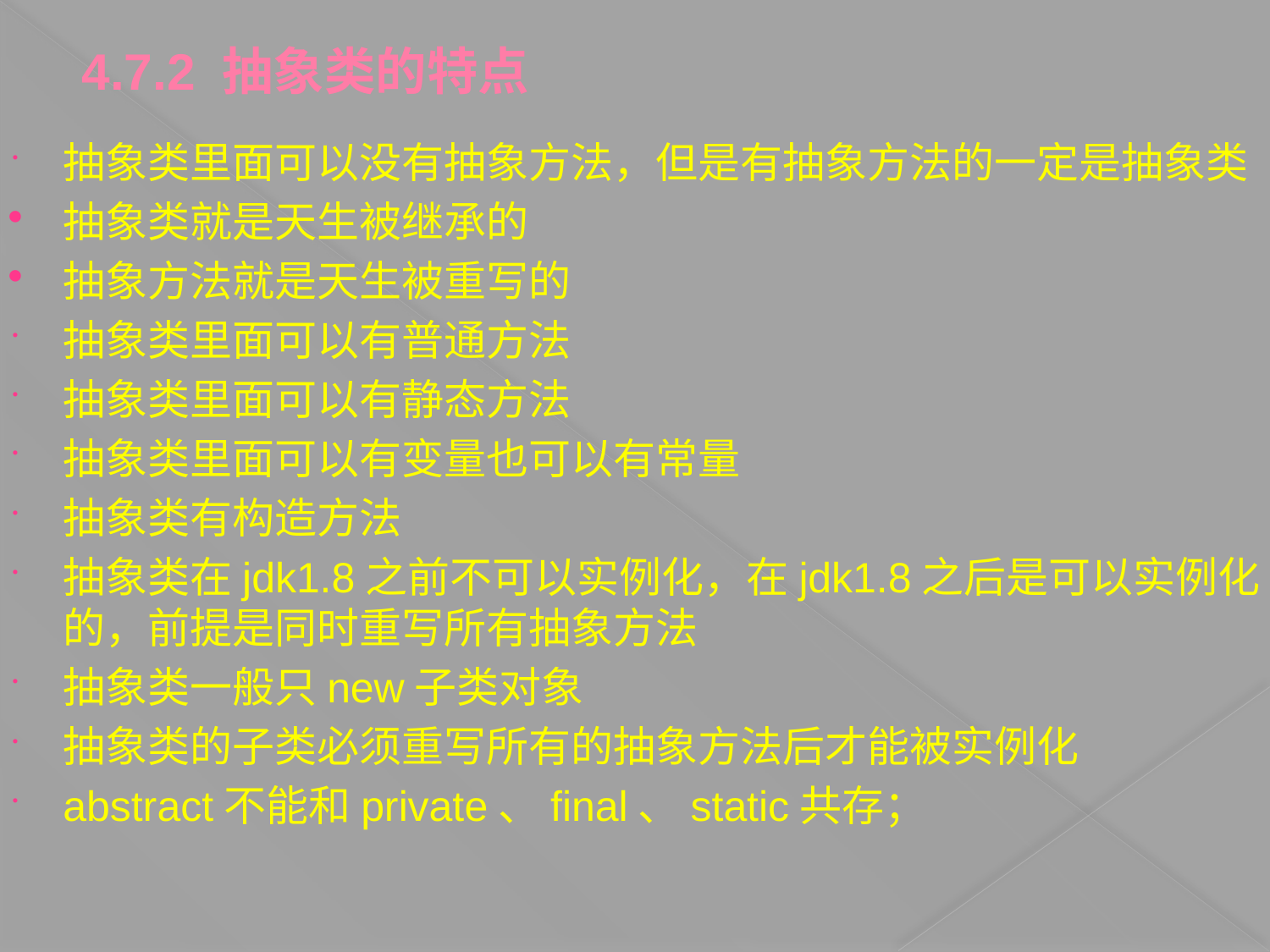

4.7.2 抽象类的特点
抽象类里面可以没有抽象方法，但是有抽象方法的一定是抽象类
抽象类就是天生被继承的
抽象方法就是天生被重写的
抽象类里面可以有普通方法
抽象类里面可以有静态方法
抽象类里面可以有变量也可以有常量
抽象类有构造方法
抽象类在jdk1.8之前不可以实例化，在jdk1.8之后是可以实例化的，前提是同时重写所有抽象方法
抽象类一般只new子类对象
抽象类的子类必须重写所有的抽象方法后才能被实例化
abstract不能和private、final、static共存；